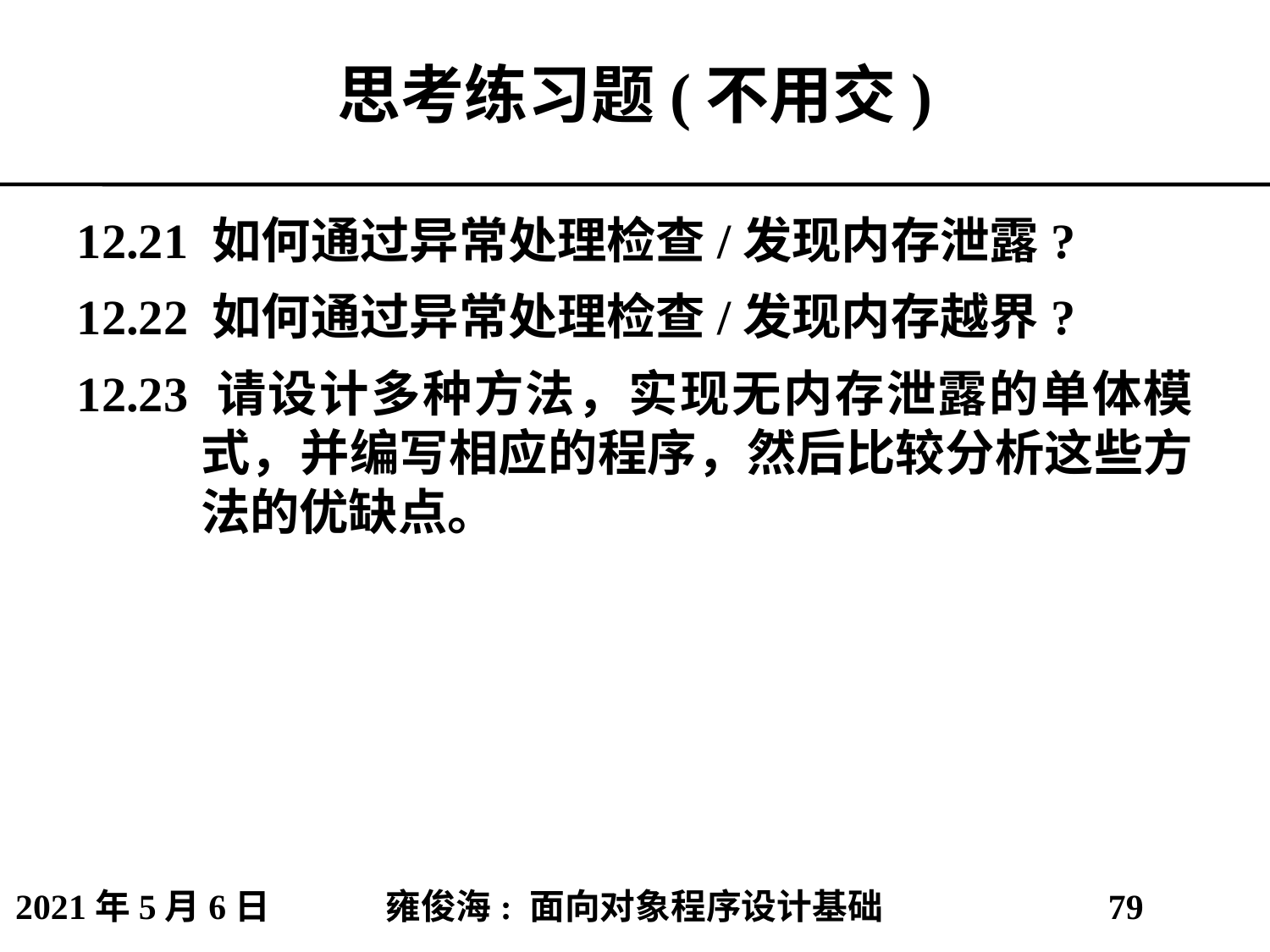

# 思考练习题(不用交)

12.21 如何通过异常处理检查/发现内存泄露?
12.22 如何通过异常处理检查/发现内存越界?
12.23 请设计多种方法，实现无内存泄露的单体模式，并编写相应的程序，然后比较分析这些方法的优缺点。
2021年5月6日
雍俊海: 面向对象程序设计基础
79